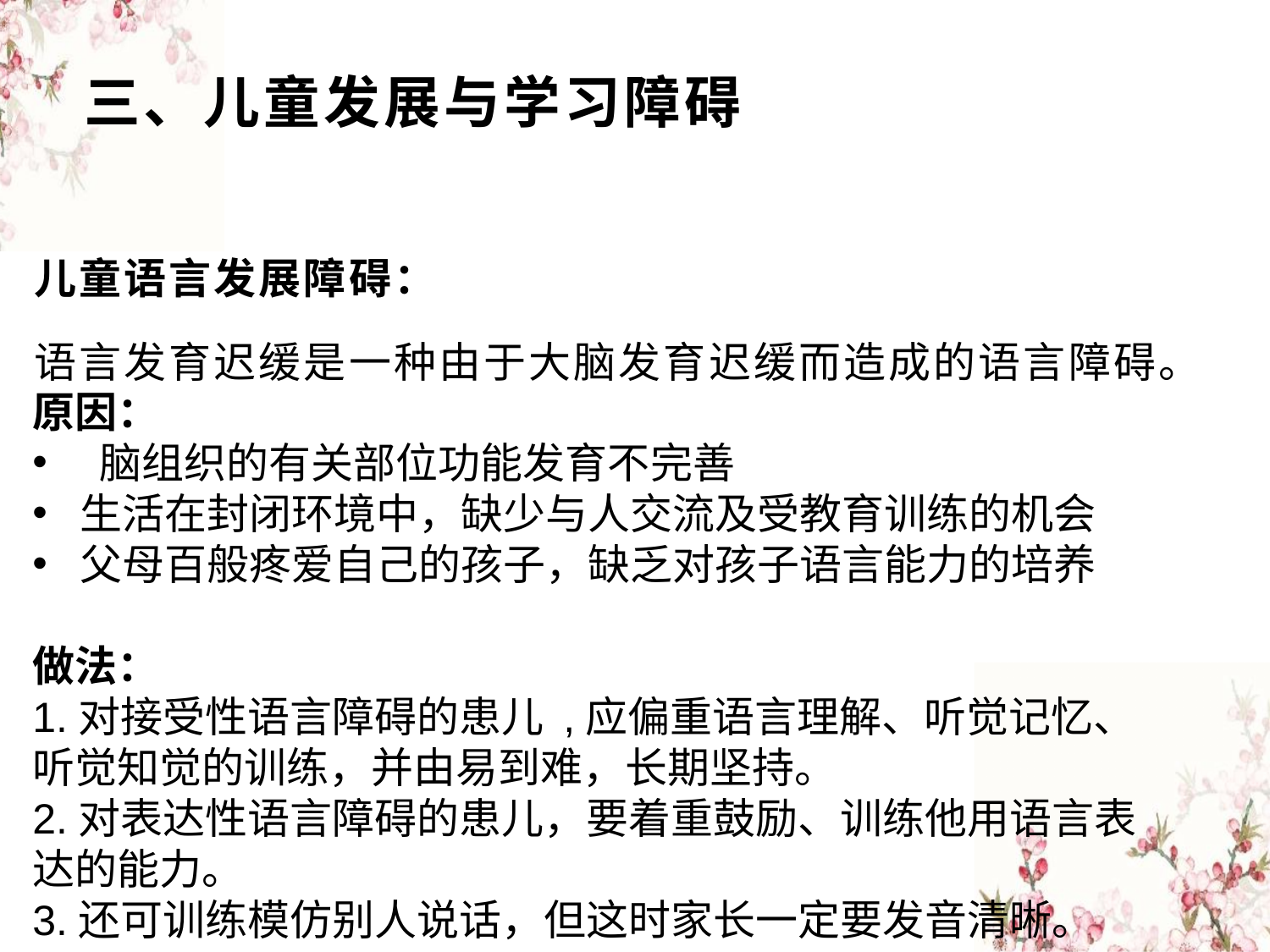

# 三、儿童发展与学习障碍
儿童语言发展障碍：
语言发育迟缓是一种由于大脑发育迟缓而造成的语言障碍。

原因：
 脑组织的有关部位功能发育不完善
生活在封闭环境中，缺少与人交流及受教育训练的机会
父母百般疼爱自己的孩子，缺乏对孩子语言能力的培养

做法：
1.对接受性语言障碍的患儿 ,应偏重语言理解、听觉记忆、听觉知觉的训练，并由易到难，长期坚持。
2.对表达性语言障碍的患儿，要着重鼓励、训练他用语言表达的能力。
3.还可训练模仿别人说话，但这时家长一定要发音清晰。